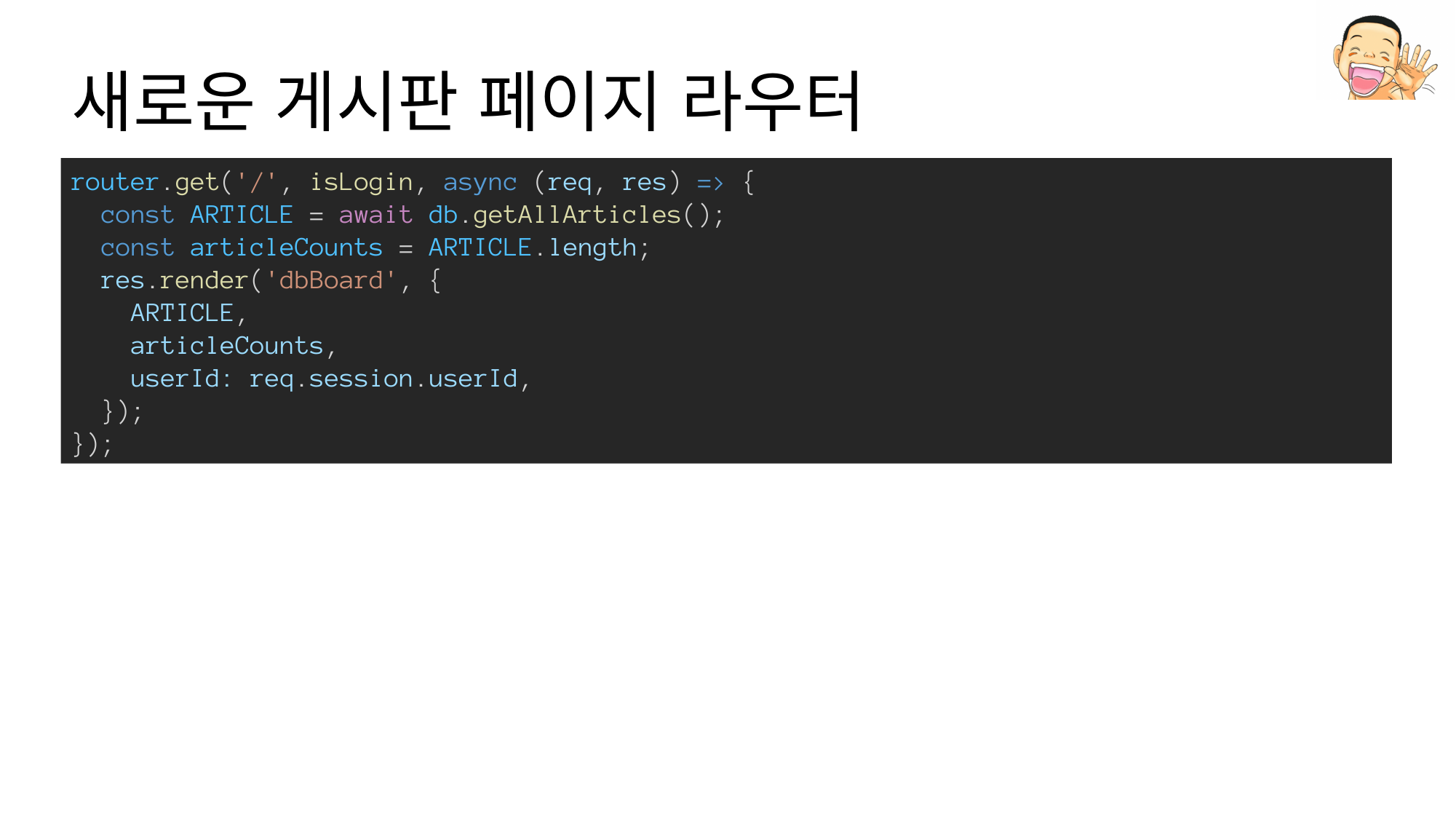

# 새로운 게시판 페이지 라우터
router.get('/', isLogin, async (req, res) => {
  const ARTICLE = await db.getAllArticles();
  const articleCounts = ARTICLE.length;
  res.render('dbBoard', {
    ARTICLE,
    articleCounts,
    userId: req.session.userId,
  });
});